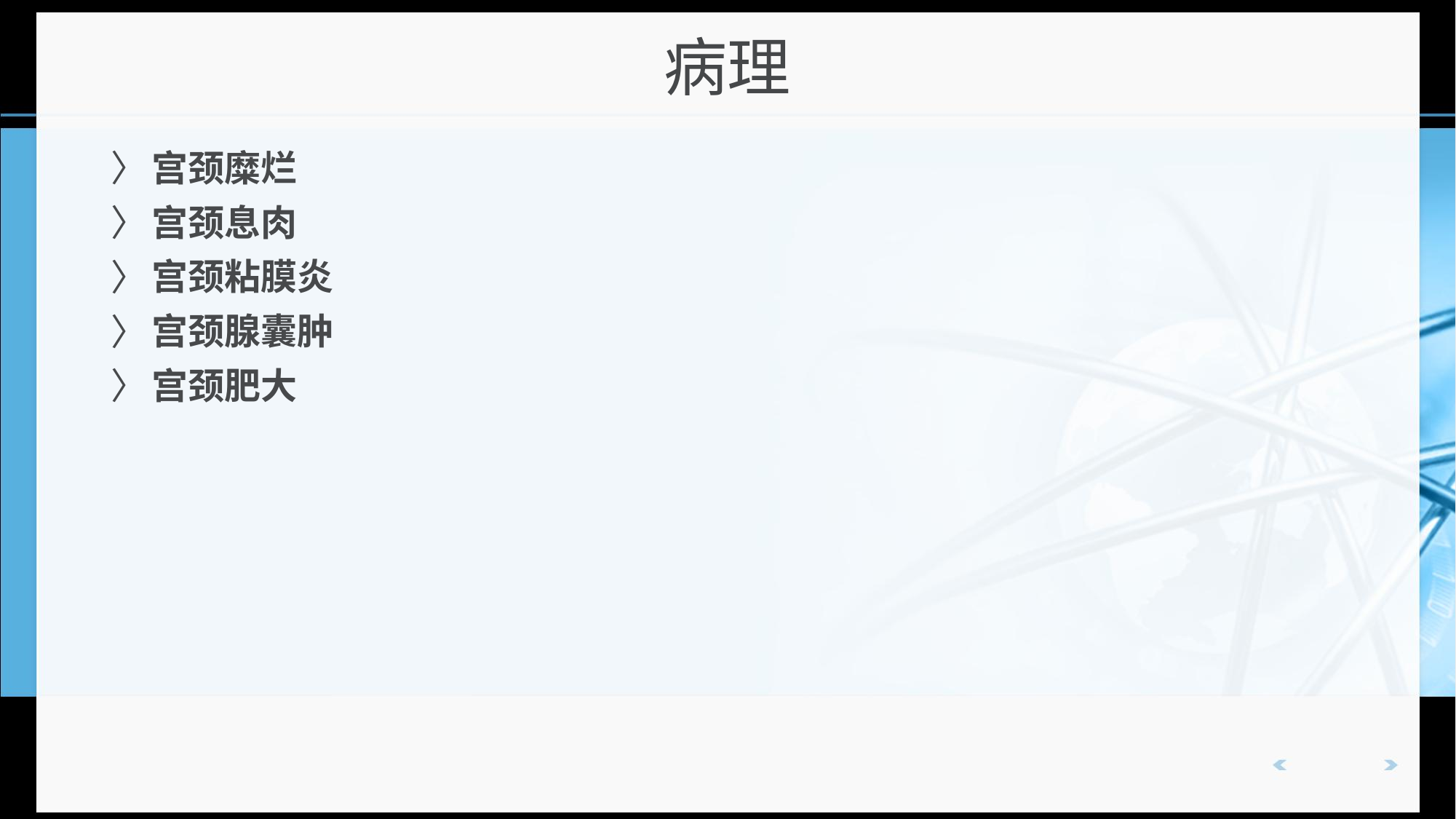

# 病理
宫颈糜烂
宫颈息肉
宫颈粘膜炎
宫颈腺囊肿
宫颈肥大